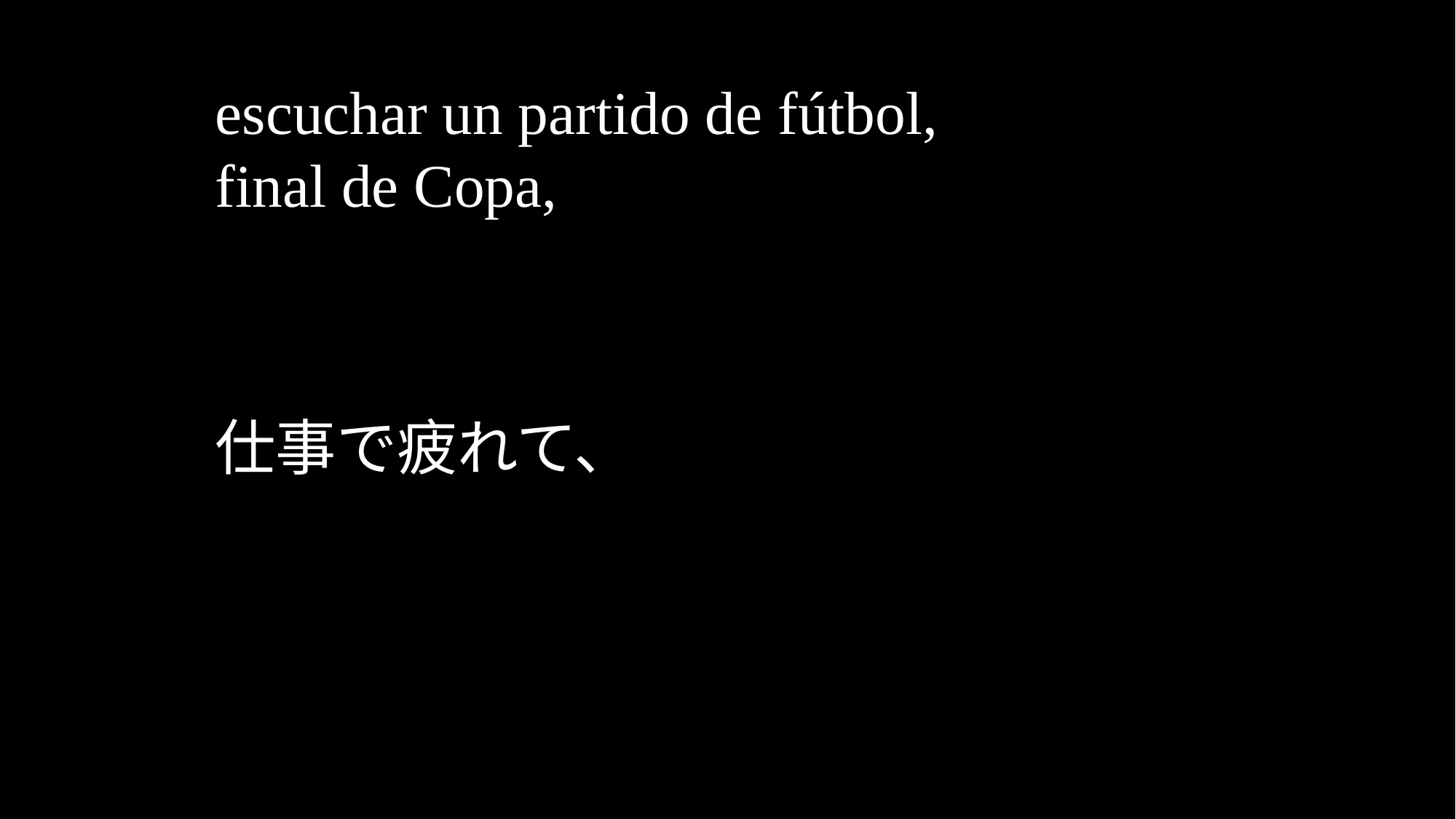

escuchar un partido de fútbol, final de Copa,

仕事で疲れて、